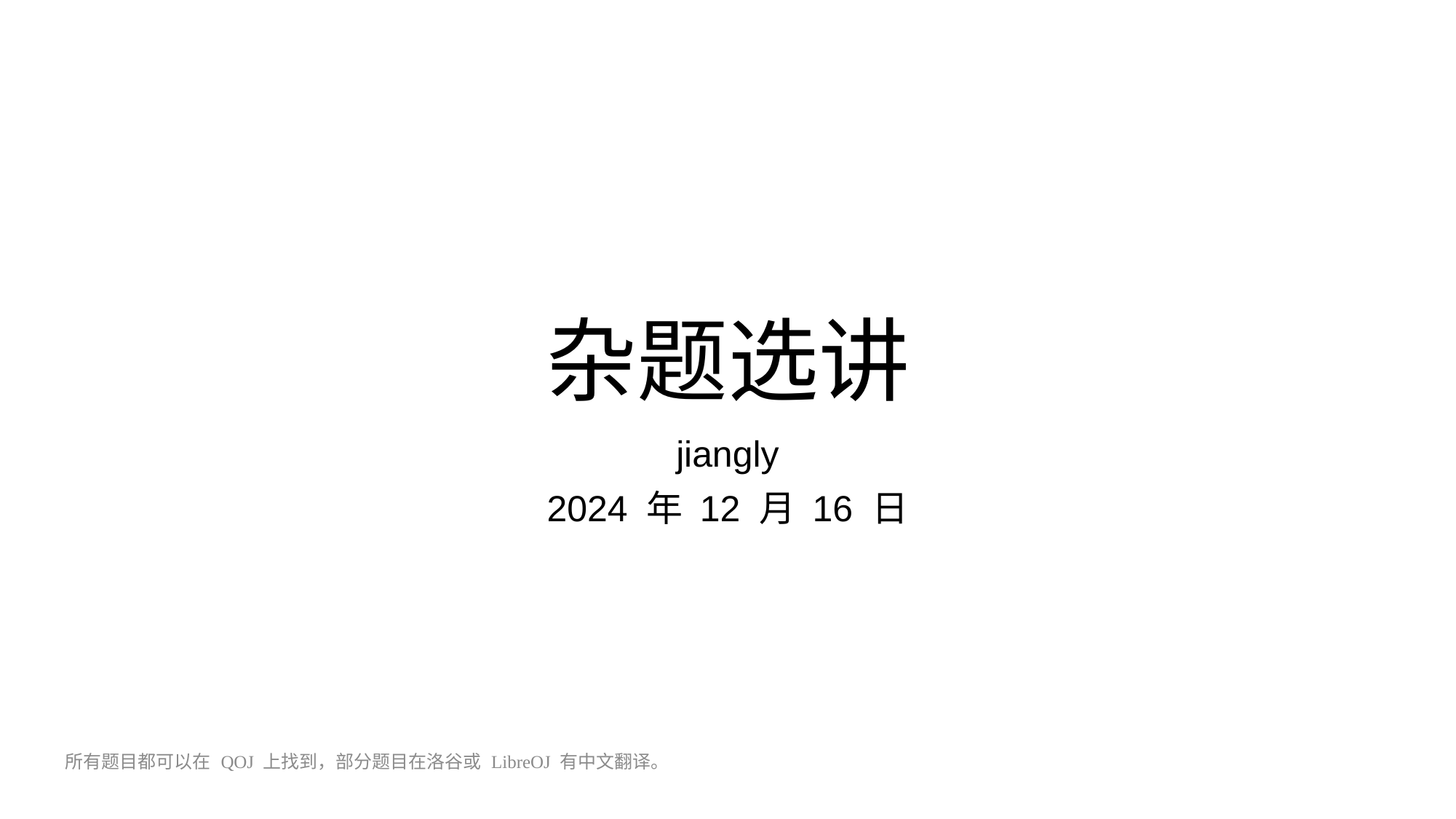

# 杂题选讲
jiangly
2024 年 12 月 16 日
所有题目都可以在 QOJ 上找到，部分题目在洛谷或 LibreOJ 有中文翻译。